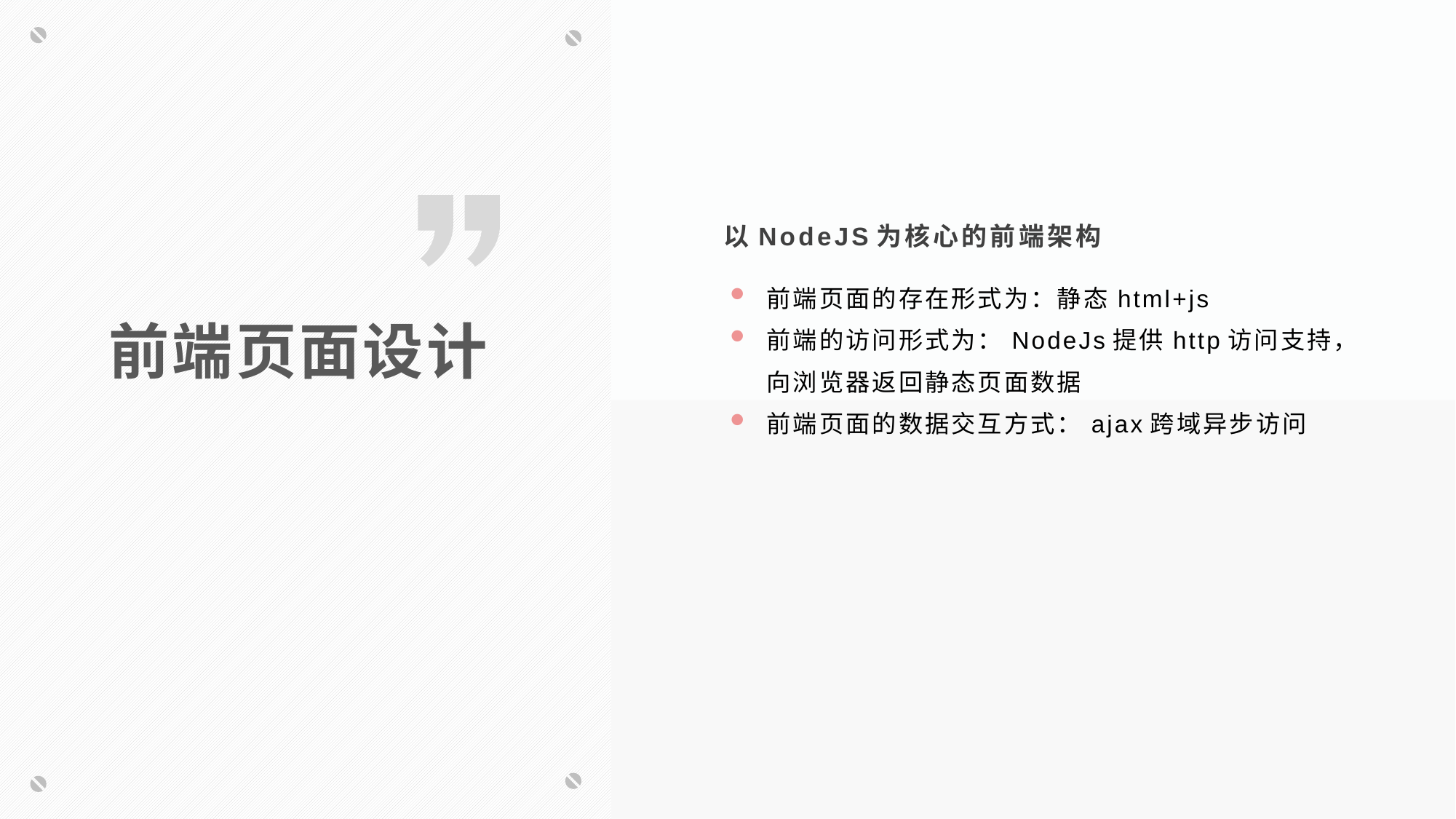

以NodeJS为核心的前端架构
前端页面的存在形式为：静态html+js
前端的访问形式为：NodeJs提供http访问支持，向浏览器返回静态页面数据
前端页面的数据交互方式：ajax跨域异步访问
前端页面设计